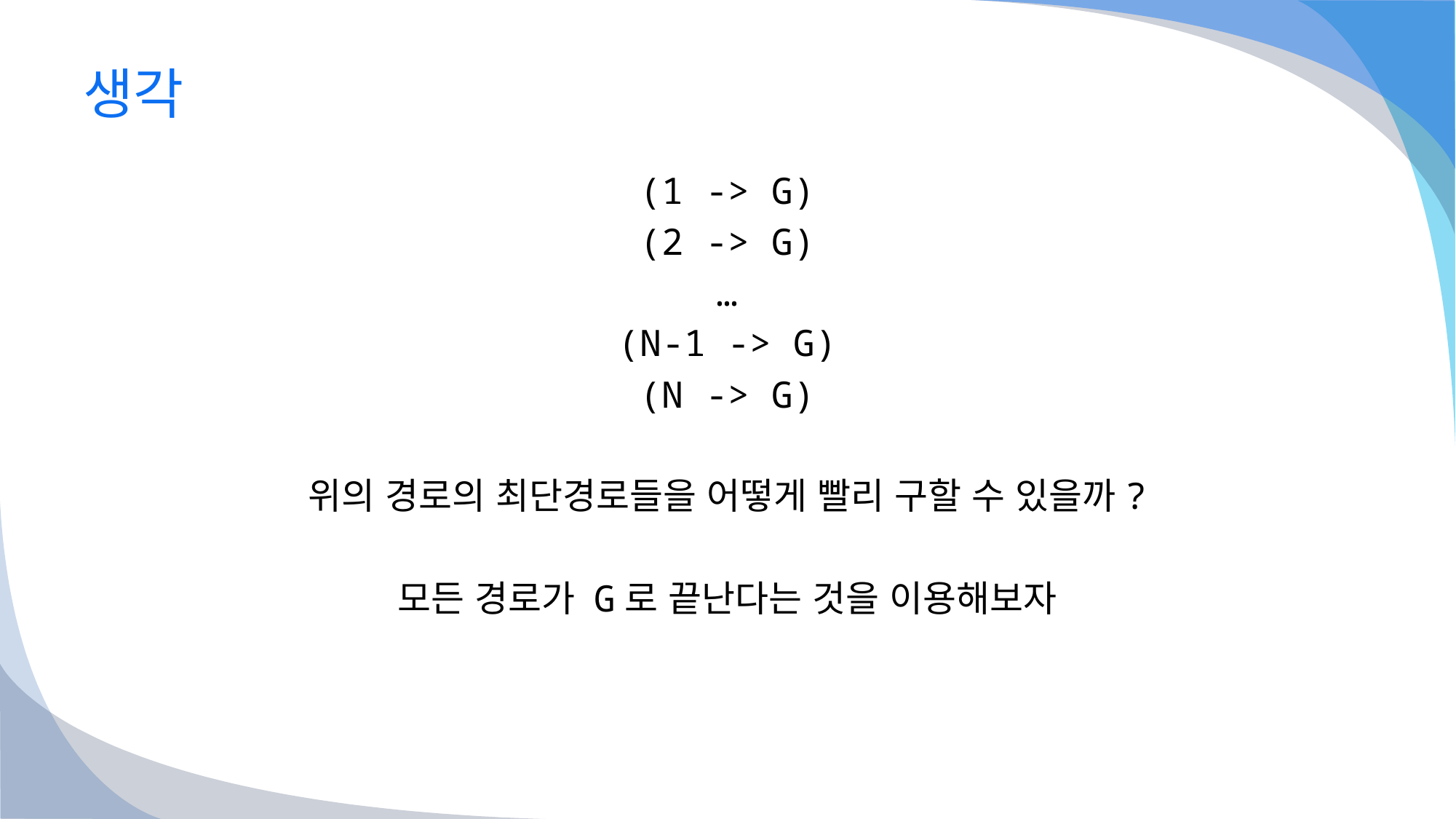

# 생각
(1 -> G)
(2 -> G)
…
(N-1 -> G)
(N -> G)

위의 경로의 최단경로들을 어떻게 빨리 구할 수 있을까?

모든 경로가 G로 끝난다는 것을 이용해보자